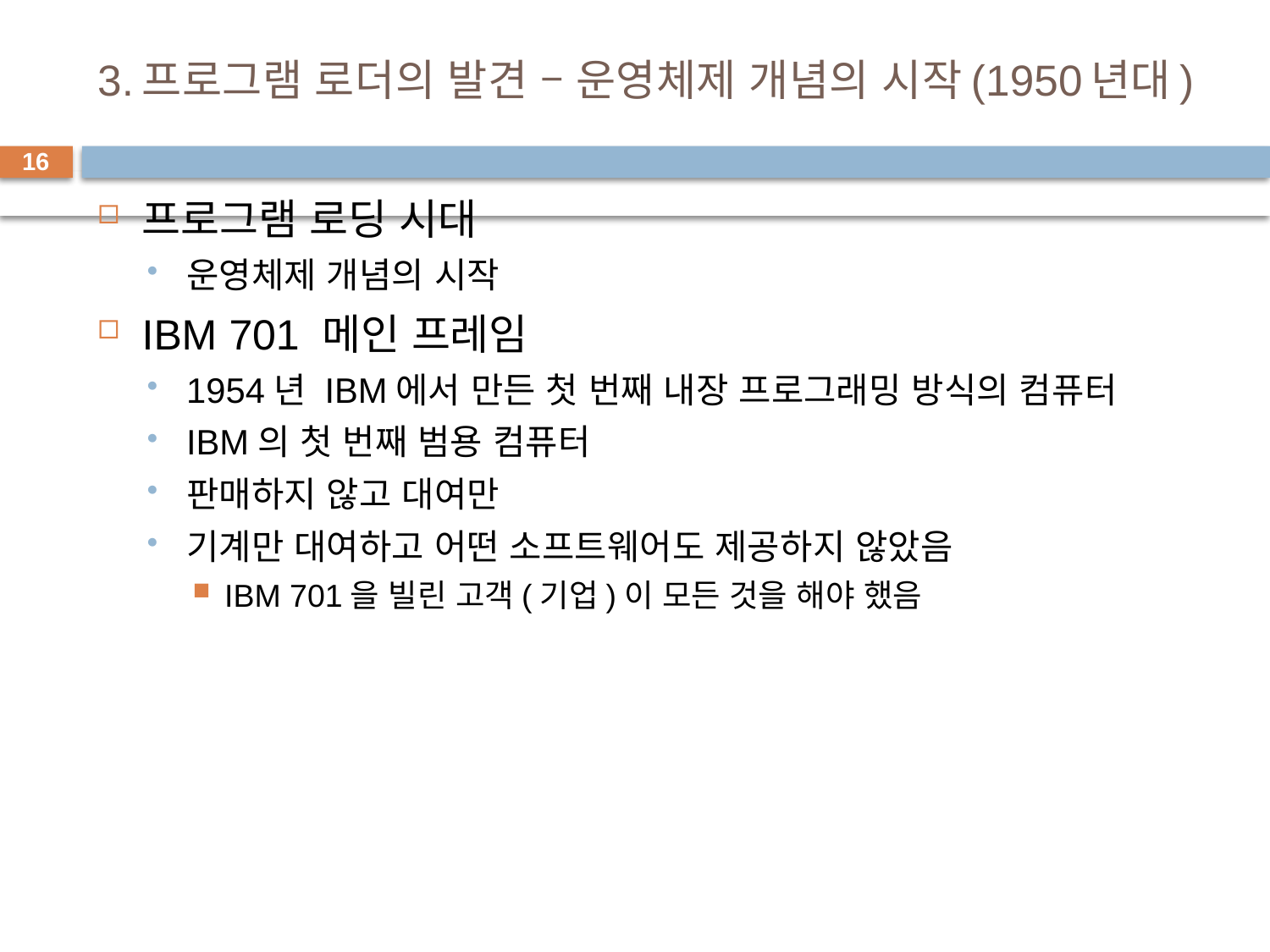

# 3.프로그램 로더의 발견 – 운영체제 개념의 시작(1950년대)
16
프로그램 로딩 시대
운영체제 개념의 시작
IBM 701 메인 프레임
1954년 IBM에서 만든 첫 번째 내장 프로그래밍 방식의 컴퓨터
IBM의 첫 번째 범용 컴퓨터
판매하지 않고 대여만
기계만 대여하고 어떤 소프트웨어도 제공하지 않았음
IBM 701을 빌린 고객(기업)이 모든 것을 해야 했음